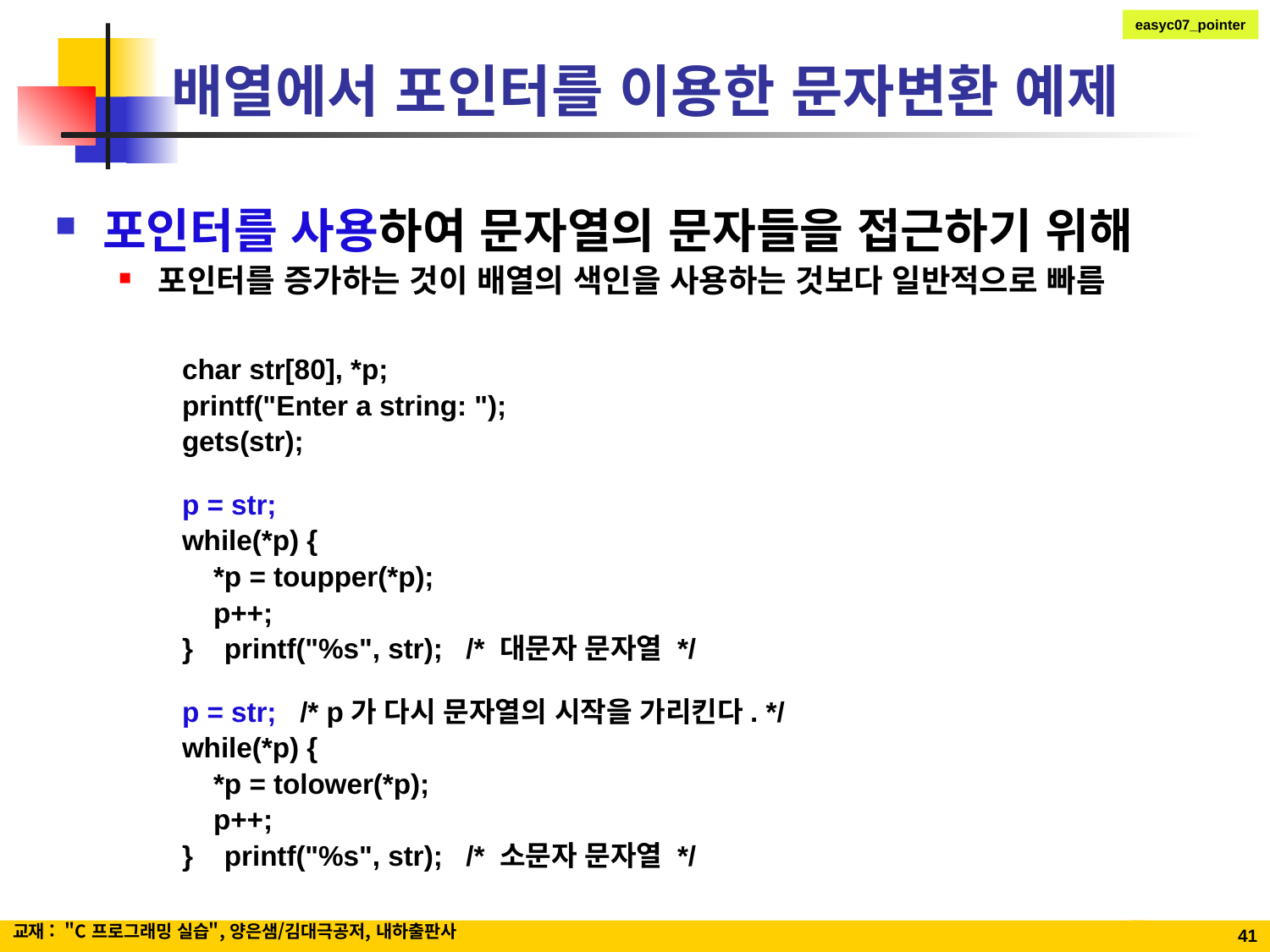

# 배열에서 포인터를 이용한 문자변환 예제
포인터를 사용하여 문자열의 문자들을 접근하기 위해
포인터를 증가하는 것이 배열의 색인을 사용하는 것보다 일반적으로 빠름

char str[80], *p;
printf("Enter a string: ");
gets(str);

p = str;
while(*p) {
    *p = toupper(*p);
    p++;
}    printf("%s", str);   /* 대문자 문자열 */

p = str;   /* p가 다시 문자열의 시작을 가리킨다. */
while(*p) {
    *p = tolower(*p);
    p++;
}    printf("%s", str);   /* 소문자 문자열 */
교재 :  "C 프로그래밍 실습", 양은샘/김대극공저, 내하출판사
41